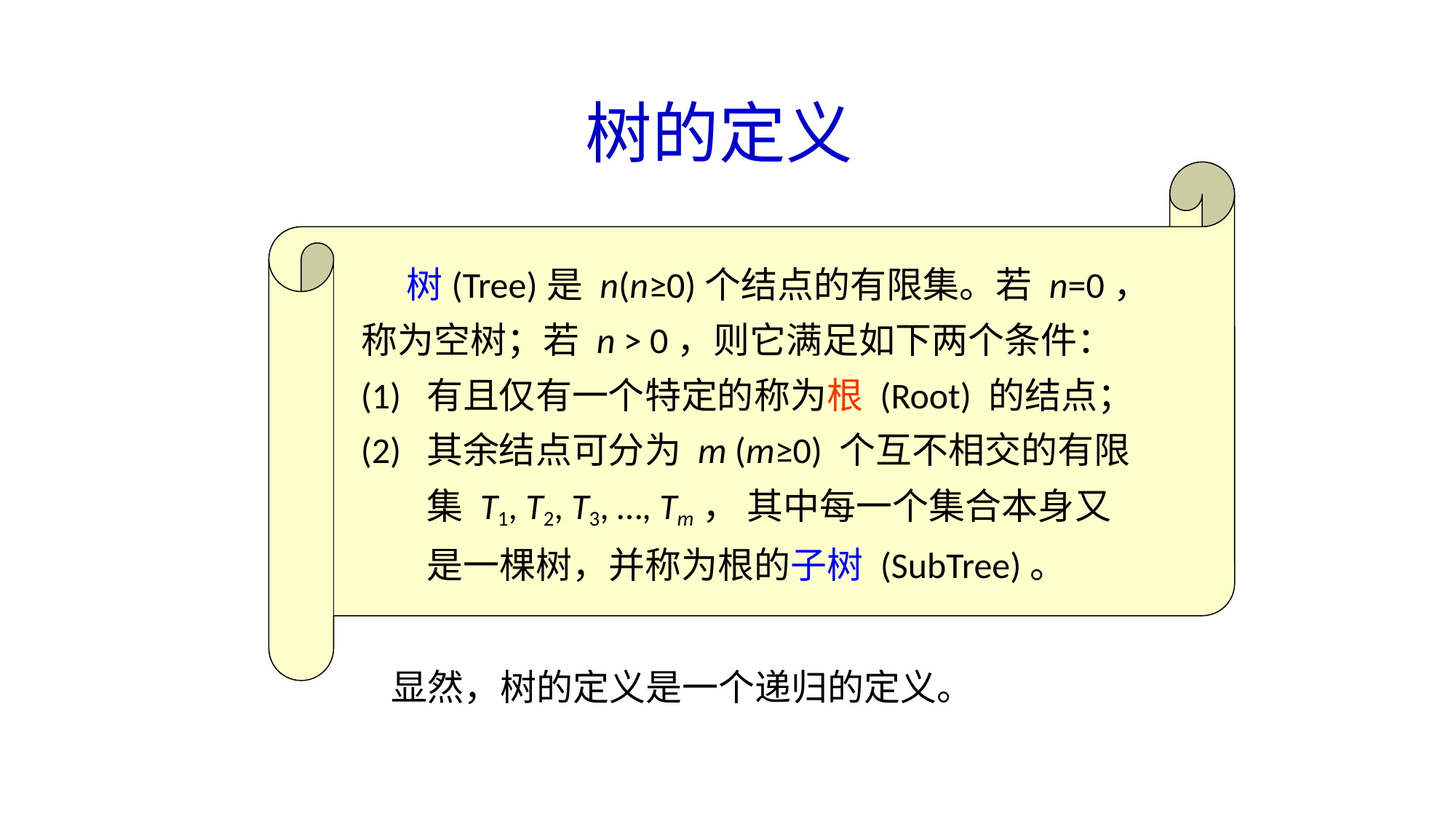

树的定义
         树(Tree)是 n(n≥0)个结点的有限集。若 n=0，
 称为空树；若 n > 0，则它满足如下两个条件：
  (1)  有且仅有一个特定的称为根 (Root) 的结点；
  (2)  其余结点可分为 m (m≥0) 个互不相交的有限
         集 T1, T2, T3, …, Tm， 其中每一个集合本身又
         是一棵树，并称为根的子树 (SubTree)。
显然，树的定义是一个递归的定义。